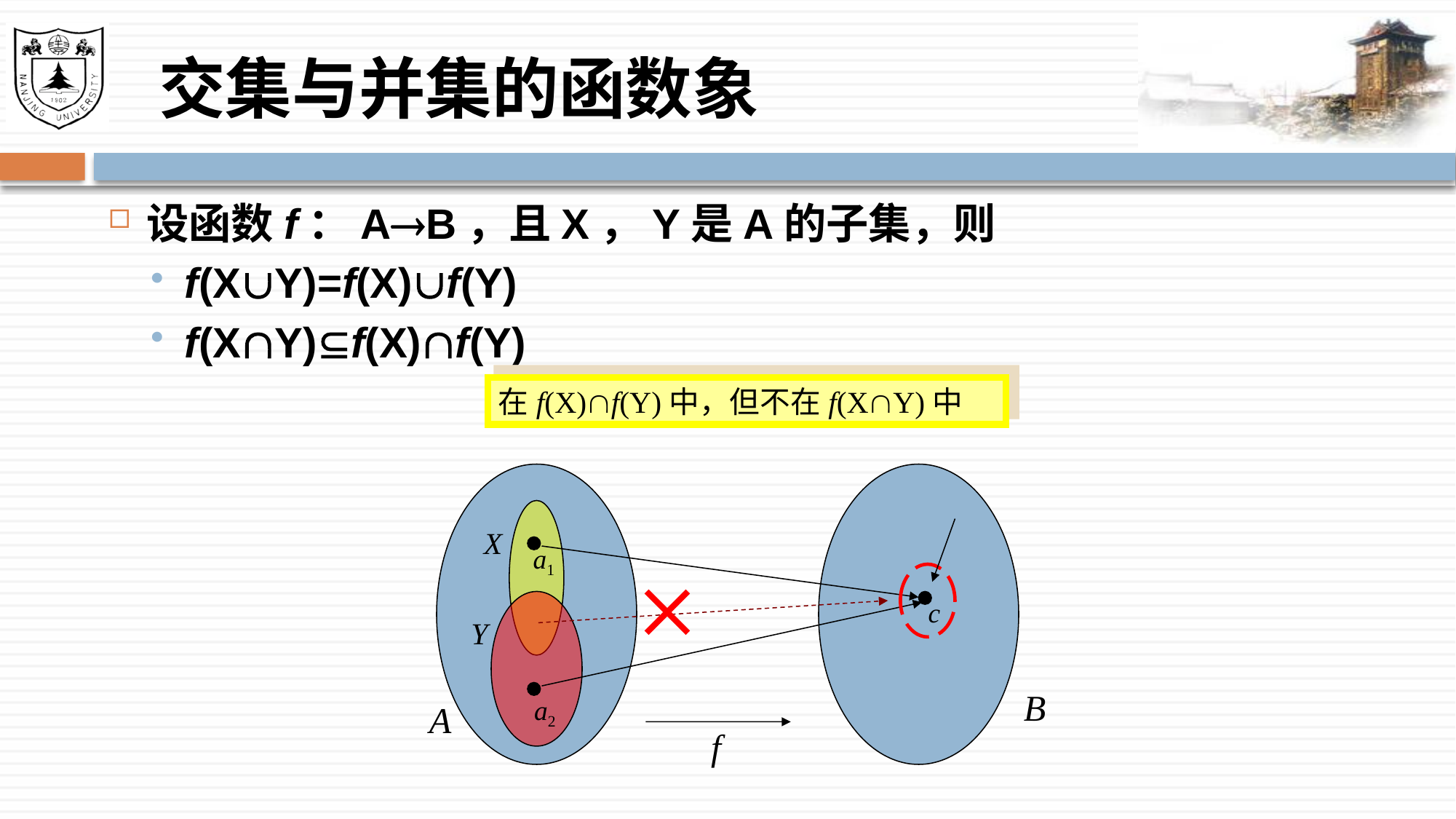

# 交集与并集的函数象
设函数f：A→B，且X，Y是A的子集，则
f(X∪Y)=f(X)∪f(Y)
f(X∩Y)⊆f(X)∩f(Y)
在f(X)∩f(Y)中，但不在f(X∩Y)中

X

a1

×

c

Y
B

a2
A
f